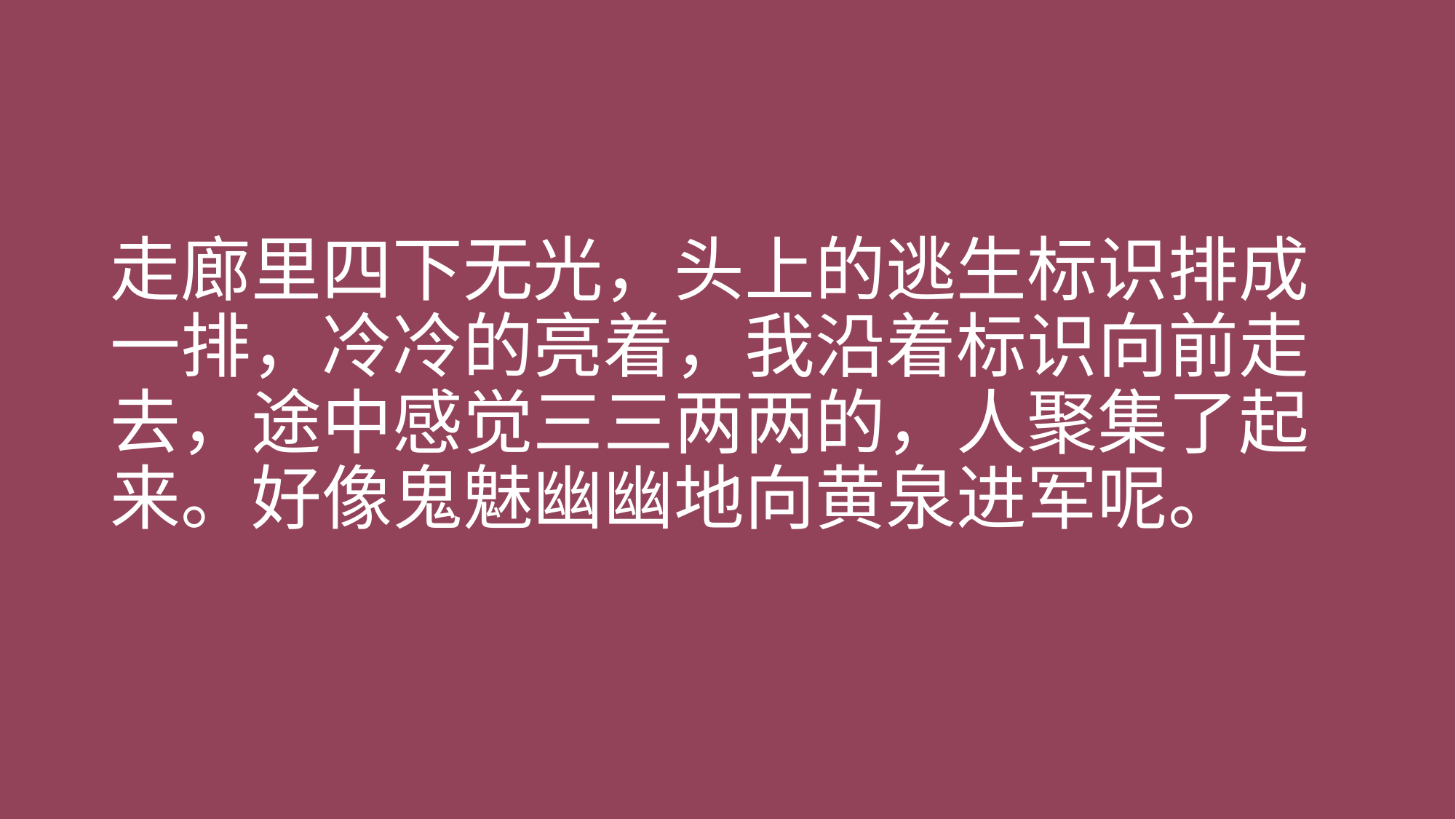

# 走廊里四下无光，头上的逃生标识排成一排，冷冷的亮着，我沿着标识向前走去，途中感觉三三两两的，人聚集了起来。好像鬼魅幽幽地向黄泉进军呢。